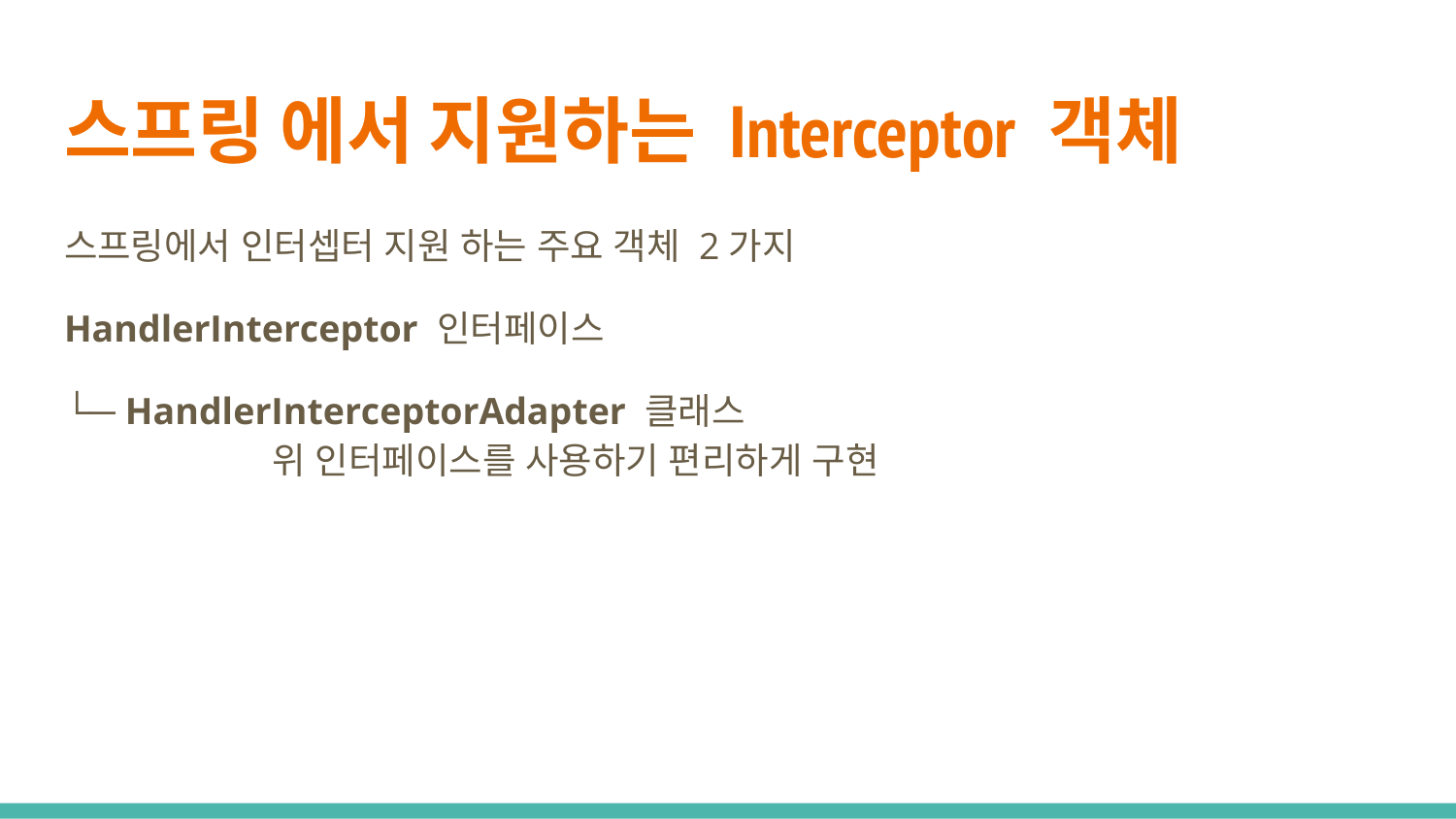

# 스프링 에서 지원하는 Interceptor 객체
스프링에서 인터셉터 지원 하는 주요 객체 2가지
HandlerInterceptor 인터페이스
└─ HandlerInterceptorAdapter 클래스
                      위 인터페이스를 사용하기 편리하게 구현